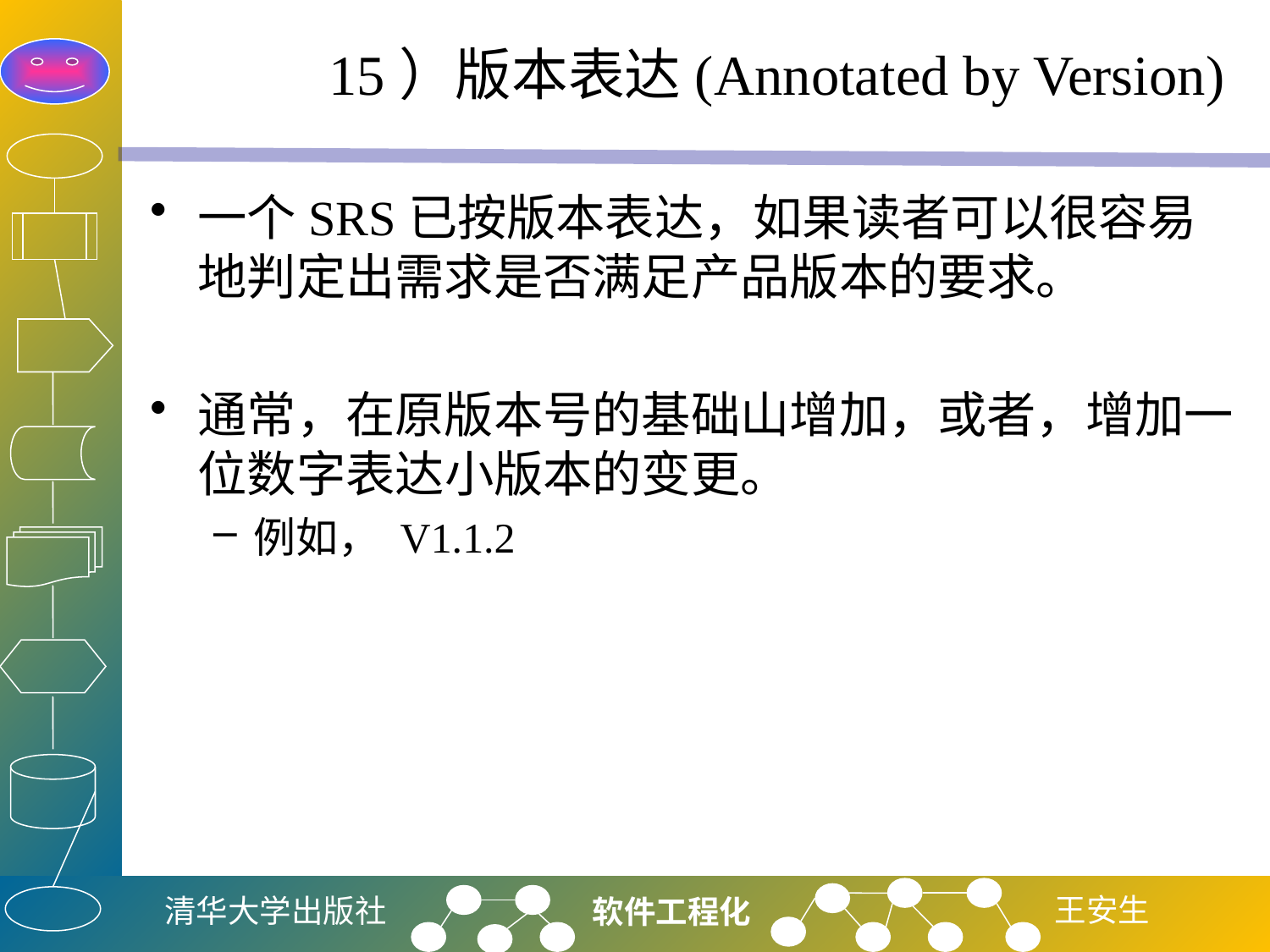

# 15）版本表达(Annotated by Version)
一个SRS已按版本表达，如果读者可以很容易地判定出需求是否满足产品版本的要求。

通常，在原版本号的基础山增加，或者，增加一位数字表达小版本的变更。
例如， V1.1.2